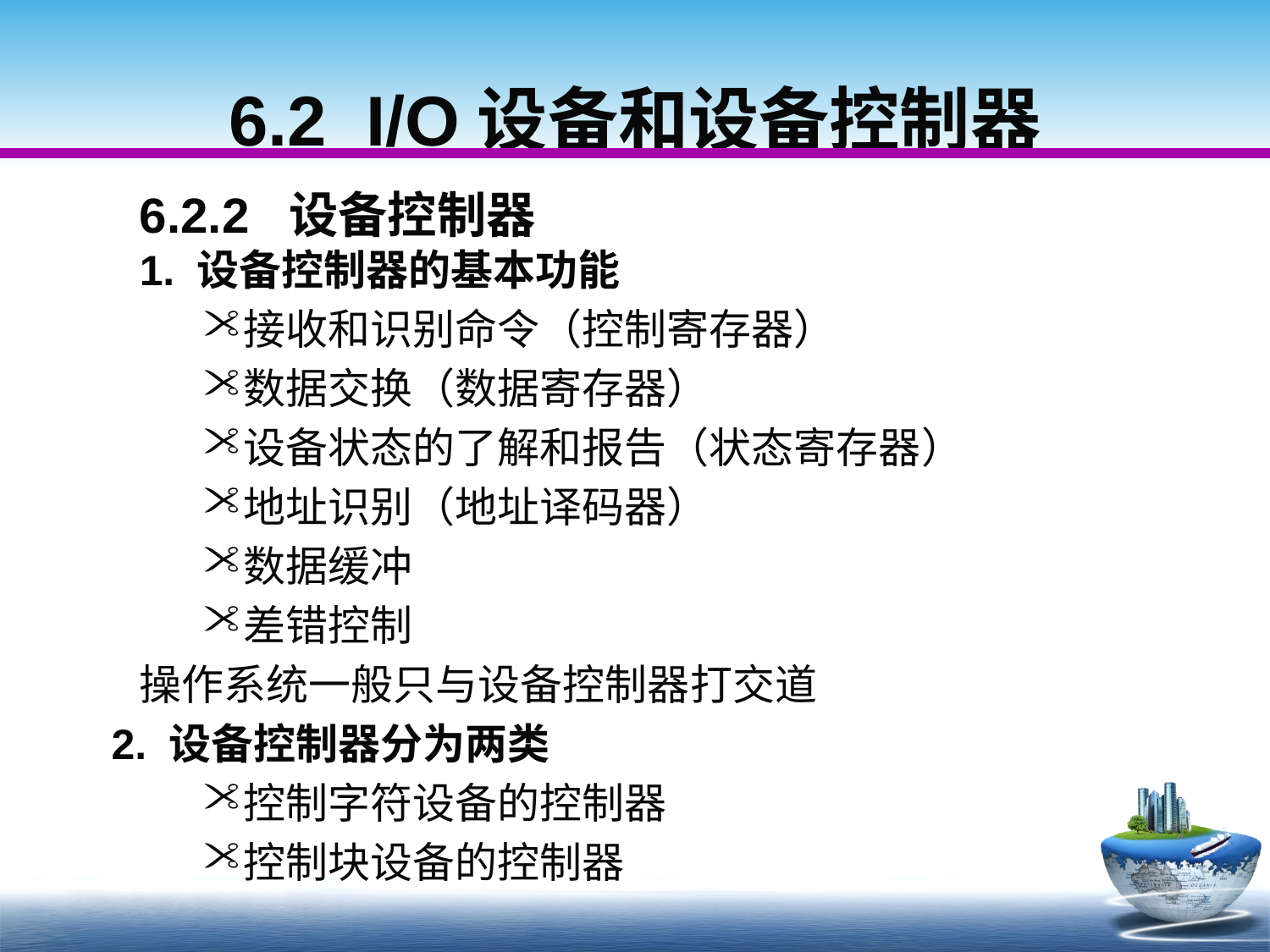

# 6.2  I/O设备和设备控制器

6.2.2  设备控制器
1. 设备控制器的基本功能
接收和识别命令（控制寄存器）
数据交换（数据寄存器）
设备状态的了解和报告（状态寄存器）
地址识别（地址译码器）
数据缓冲
差错控制
操作系统一般只与设备控制器打交道
   2. 设备控制器分为两类
控制字符设备的控制器
控制块设备的控制器